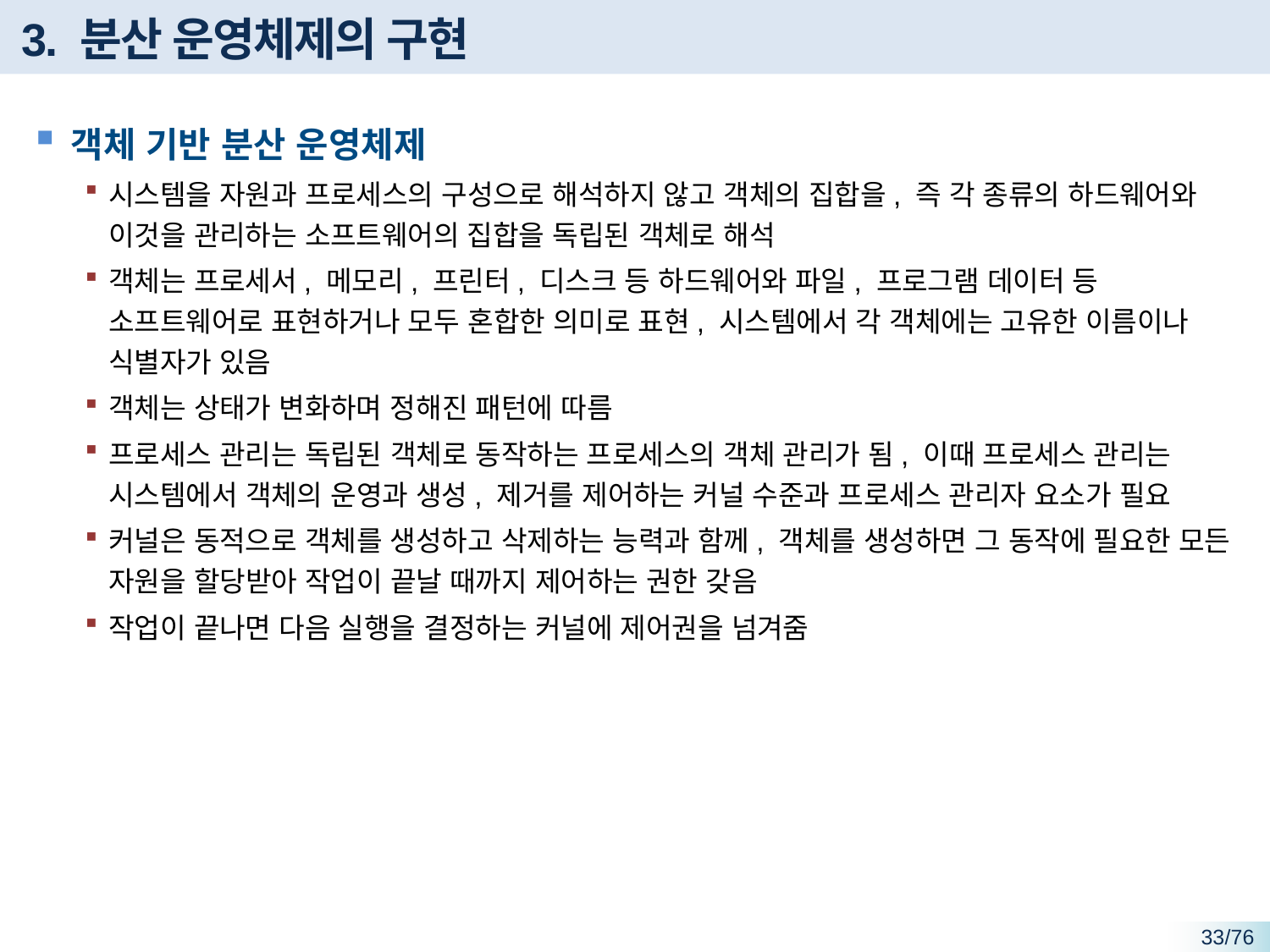

# 3. 분산 운영체제의 구현
객체 기반 분산 운영체제
시스템을 자원과 프로세스의 구성으로 해석하지 않고 객체의 집합을, 즉 각 종류의 하드웨어와 이것을 관리하는 소프트웨어의 집합을 독립된 객체로 해석
객체는 프로세서, 메모리, 프린터, 디스크 등 하드웨어와 파일, 프로그램 데이터 등 소프트웨어로 표현하거나 모두 혼합한 의미로 표현, 시스템에서 각 객체에는 고유한 이름이나 식별자가 있음
객체는 상태가 변화하며 정해진 패턴에 따름
프로세스 관리는 독립된 객체로 동작하는 프로세스의 객체 관리가 됨, 이때 프로세스 관리는 시스템에서 객체의 운영과 생성, 제거를 제어하는 커널 수준과 프로세스 관리자 요소가 필요
커널은 동적으로 객체를 생성하고 삭제하는 능력과 함께, 객체를 생성하면 그 동작에 필요한 모든 자원을 할당받아 작업이 끝날 때까지 제어하는 권한 갖음
작업이 끝나면 다음 실행을 결정하는 커널에 제어권을 넘겨줌